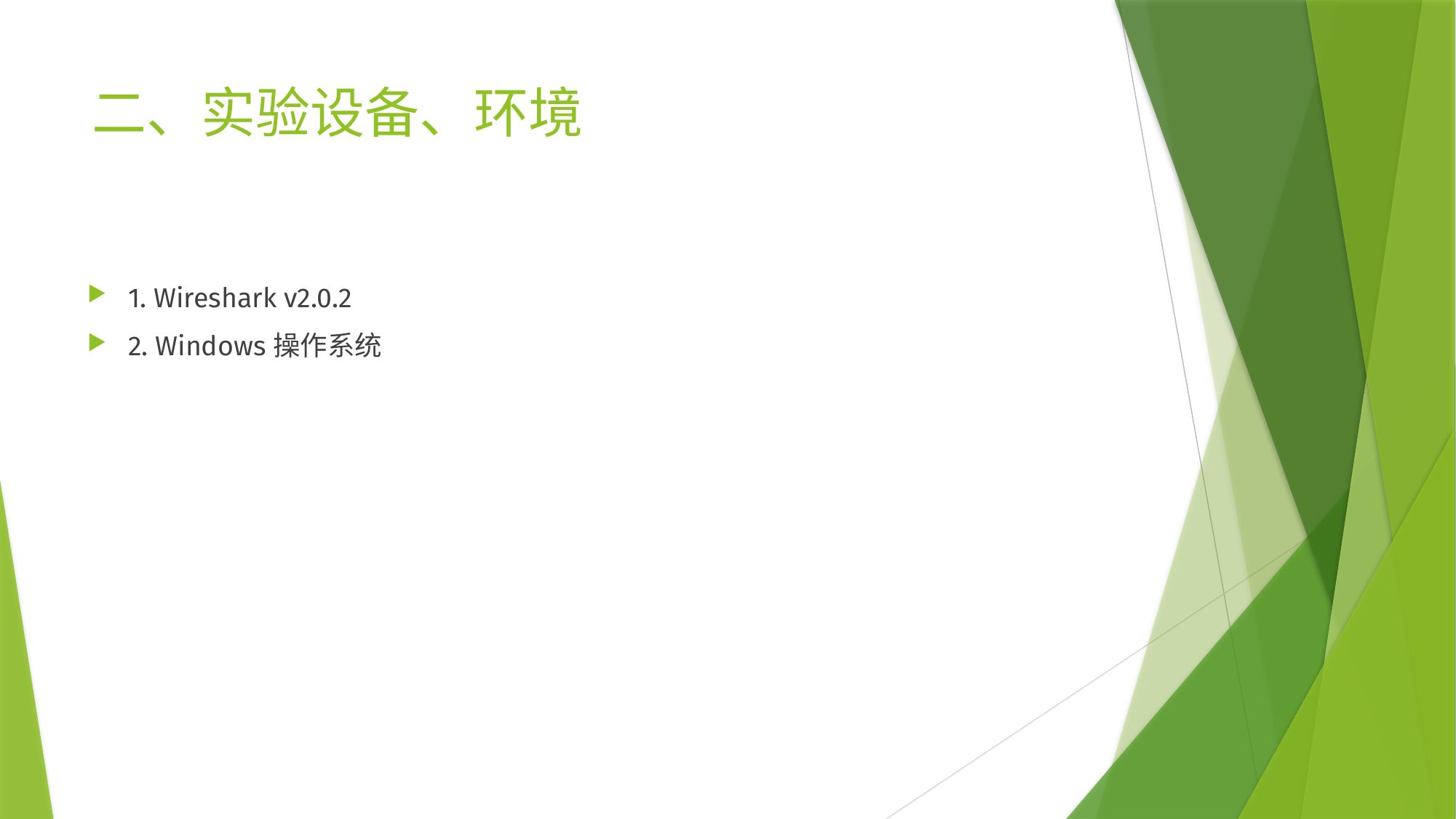

# 二、实验设备、环境

1. Wireshark v2.0.2
2. Windows操作系统